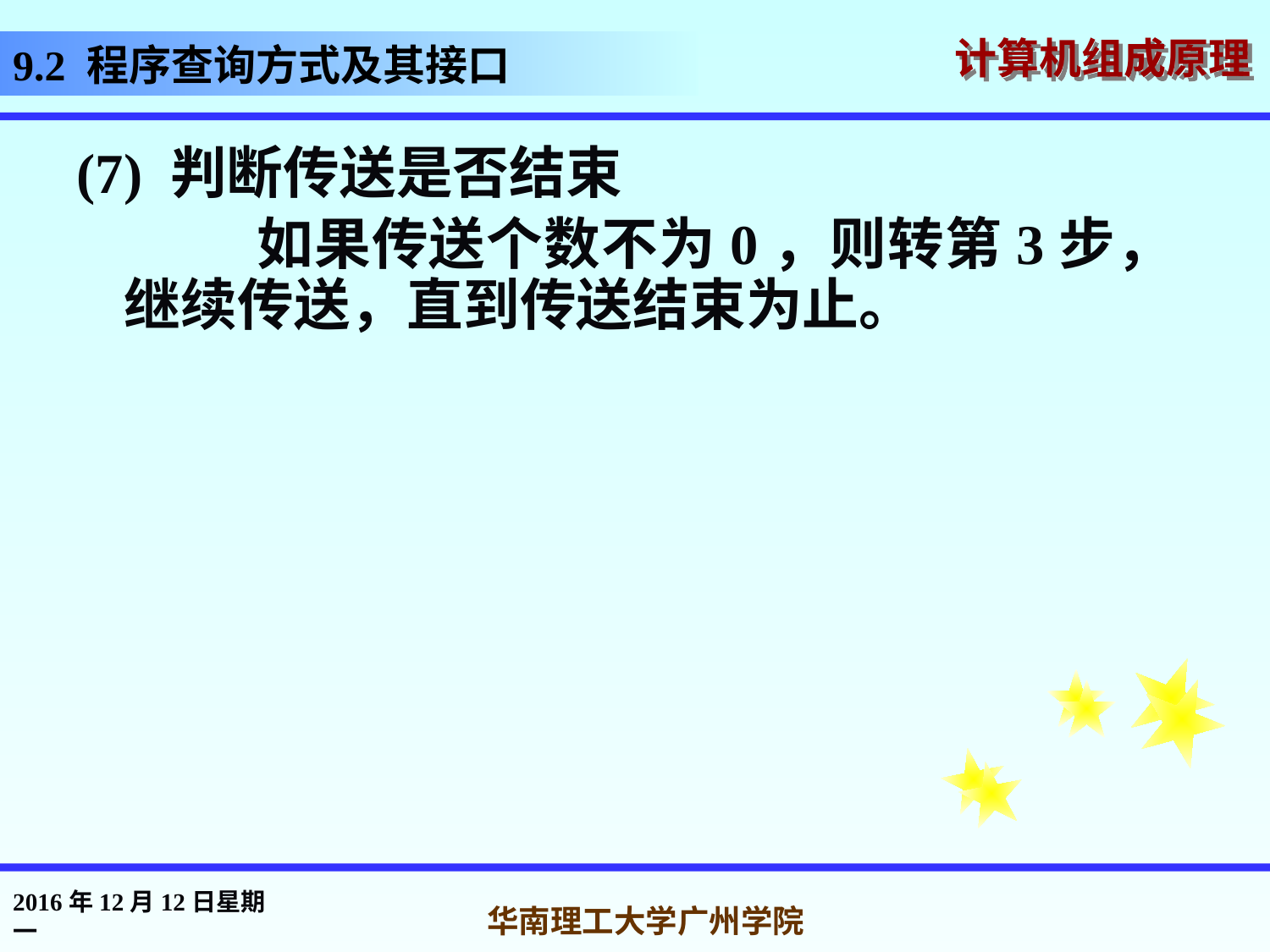

# 9.2 程序查询方式及其接口
(7) 判断传送是否结束
            如果传送个数不为0，则转第3步，继续传送，直到传送结束为止。
2016年12月12日星期一
华南理工大学广州学院